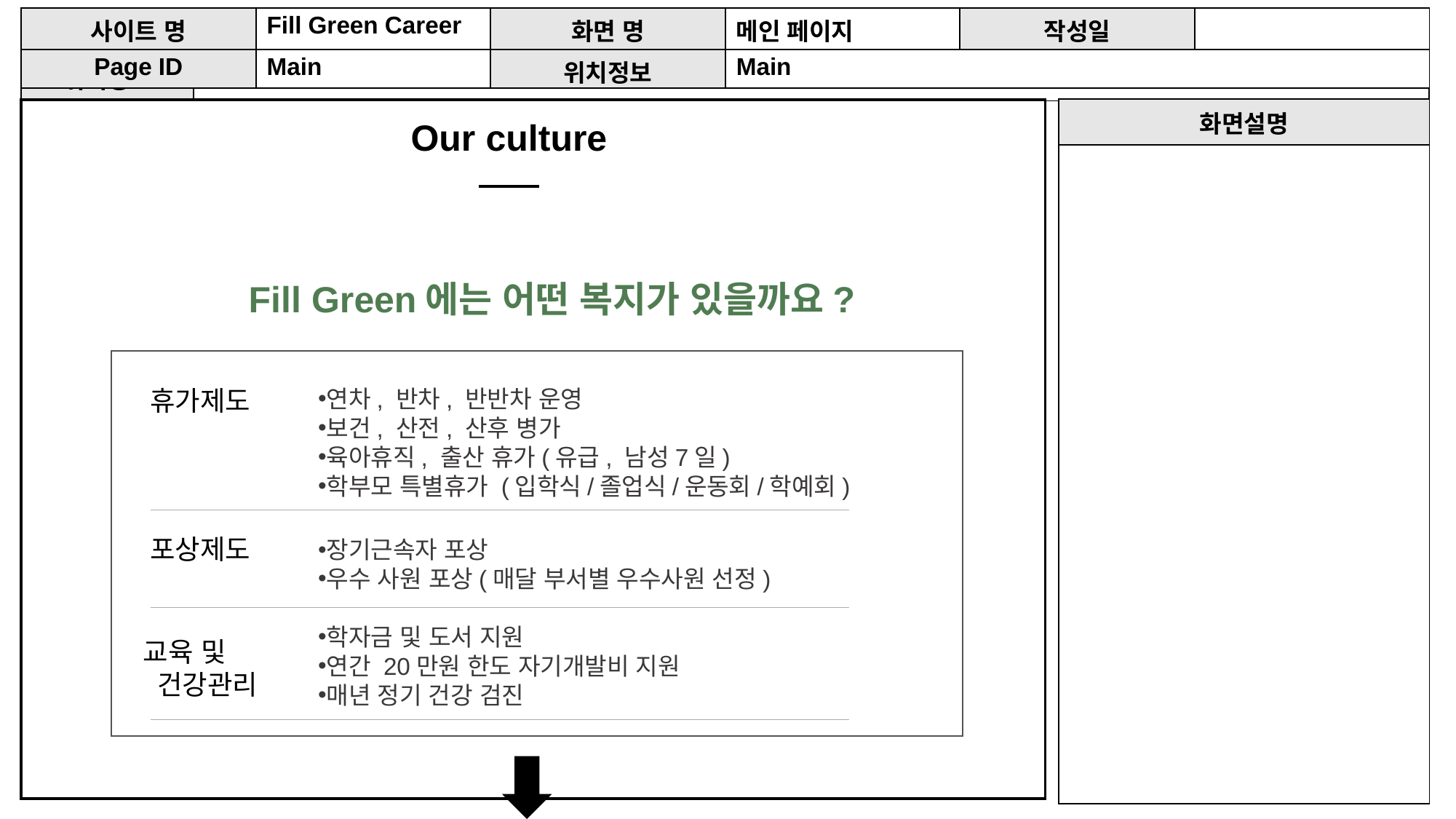

Fill Green Career
| 사이트 명 | Fill Green Career | 화면 명 | 메인 페이지 | 작성일 |  |
| --- | --- | --- | --- | --- | --- |
| Page ID | Main | 위치정보 | Main |  |  |
| 사이트 명 | PURMEE SEARCH | 화면 명 | 문화/복지 | 작성일 | 2022-10-08 |
| --- | --- | --- | --- | --- | --- |
| 위치정보 | OurCulture |  |  |  |  |

| 화면설명 |
| --- |
|  |

Our culture
Fill Green에는 어떤 복지가 있을까요?

휴가제도
연차, 반차, 반반차 운영
보건, 산전, 산후 병가
육아휴직, 출산 휴가(유급, 남성7일)
학부모 특별휴가 (입학식/졸업식/운동회/학예회)
포상제도
장기근속자 포상
우수 사원 포상(매달 부서별 우수사원 선정)
학자금 및 도서 지원
연간 20만원 한도 자기개발비 지원
매년 정기 건강 검진
교육 및
 건강관리